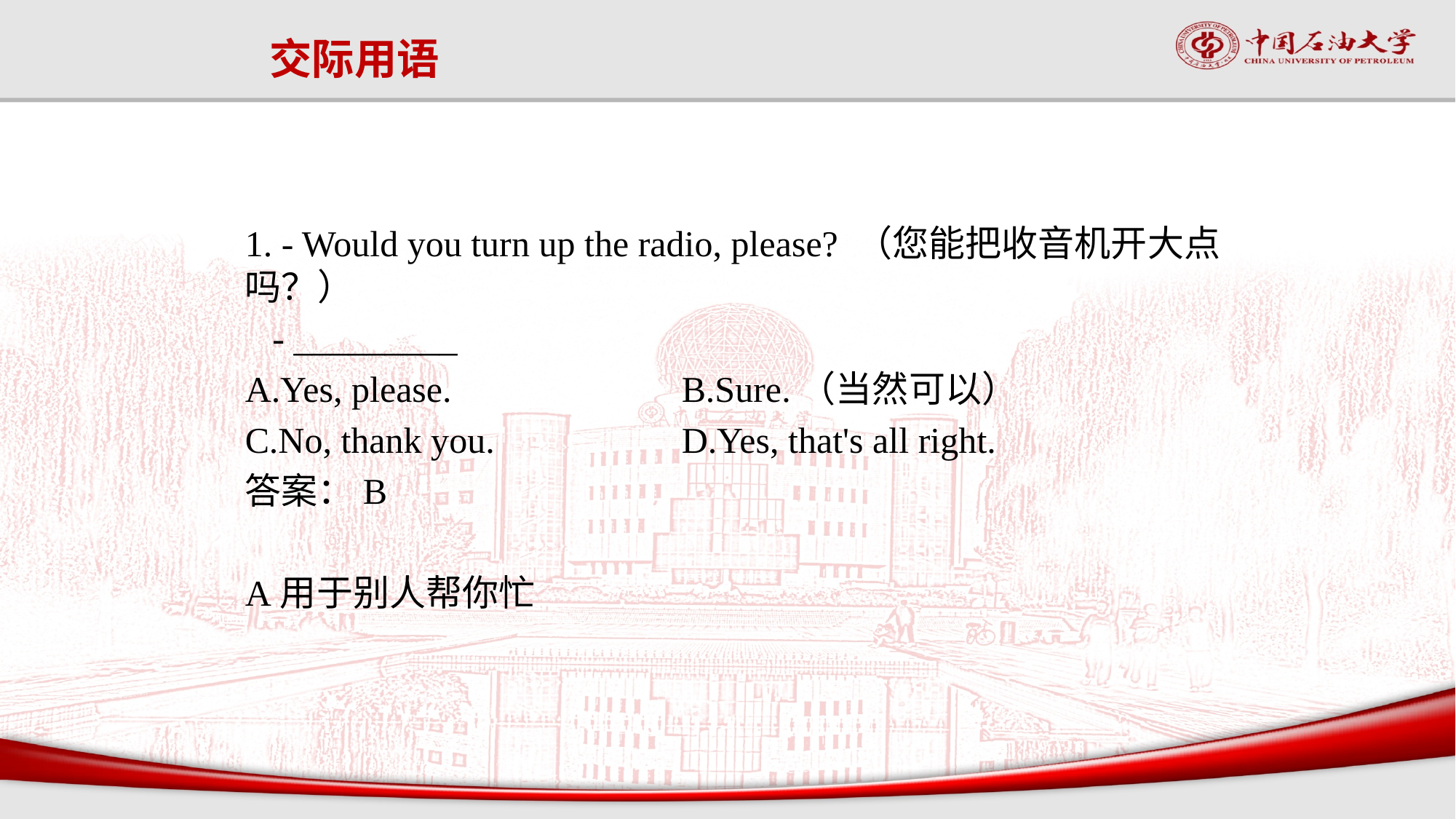

# 交际用语

1. - Would you turn up the radio, please? （您能把收音机开大点  吗？）
   - _________
A.Yes, please.			B.Sure.（当然可以）
C.No, thank you.		D.Yes, that's all right.
答案：B

A用于别人帮你忙